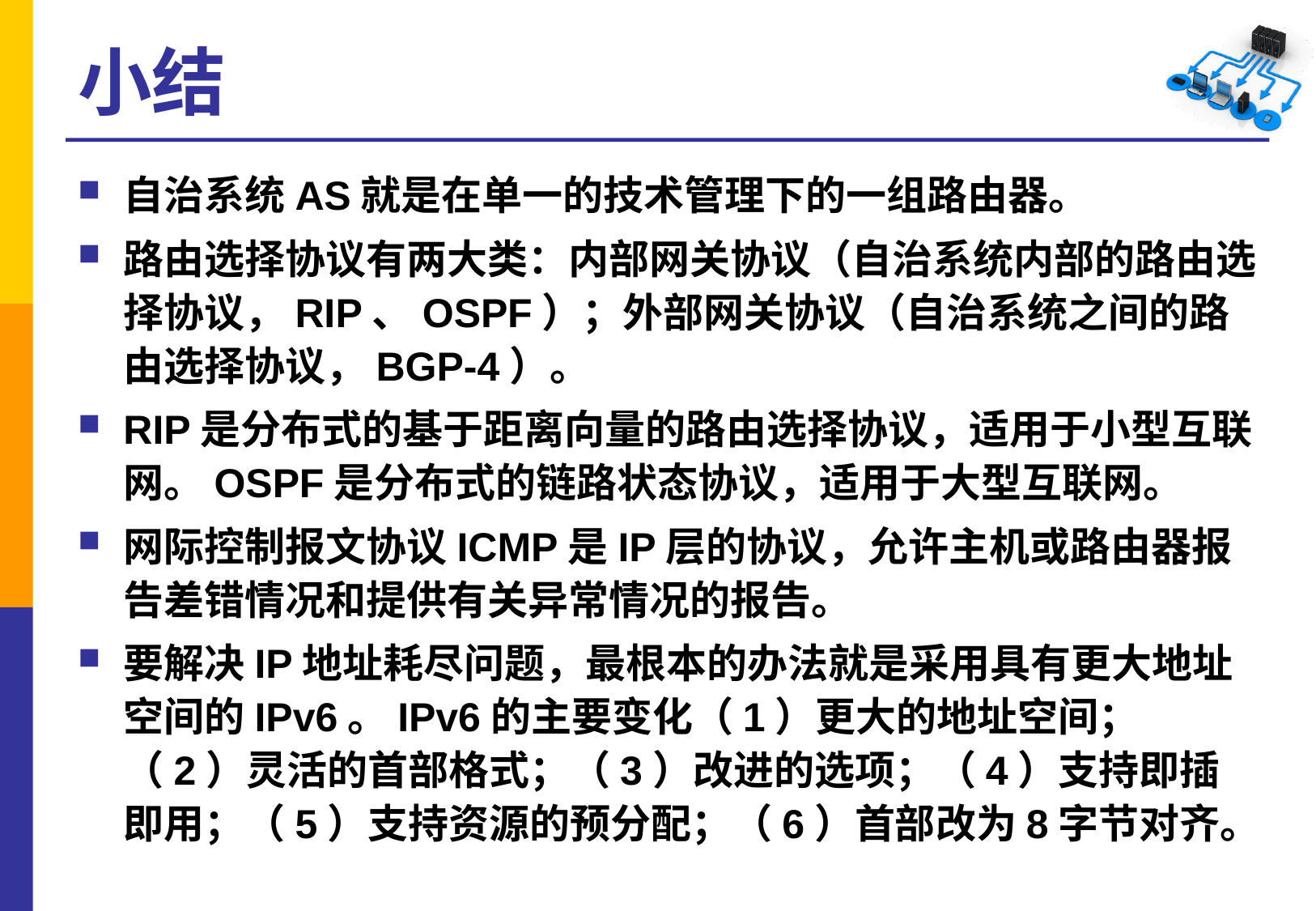

# 小结
自治系统AS就是在单一的技术管理下的一组路由器。
路由选择协议有两大类：内部网关协议（自治系统内部的路由选择协议，RIP、OSPF）；外部网关协议（自治系统之间的路由选择协议，BGP-4）。
RIP是分布式的基于距离向量的路由选择协议，适用于小型互联网。OSPF是分布式的链路状态协议，适用于大型互联网。
网际控制报文协议ICMP是IP层的协议，允许主机或路由器报告差错情况和提供有关异常情况的报告。
要解决IP地址耗尽问题，最根本的办法就是采用具有更大地址空间的IPv6。IPv6的主要变化（1）更大的地址空间；（2）灵活的首部格式；（3）改进的选项；（4）支持即插即用；（5）支持资源的预分配；（6）首部改为8字节对齐。